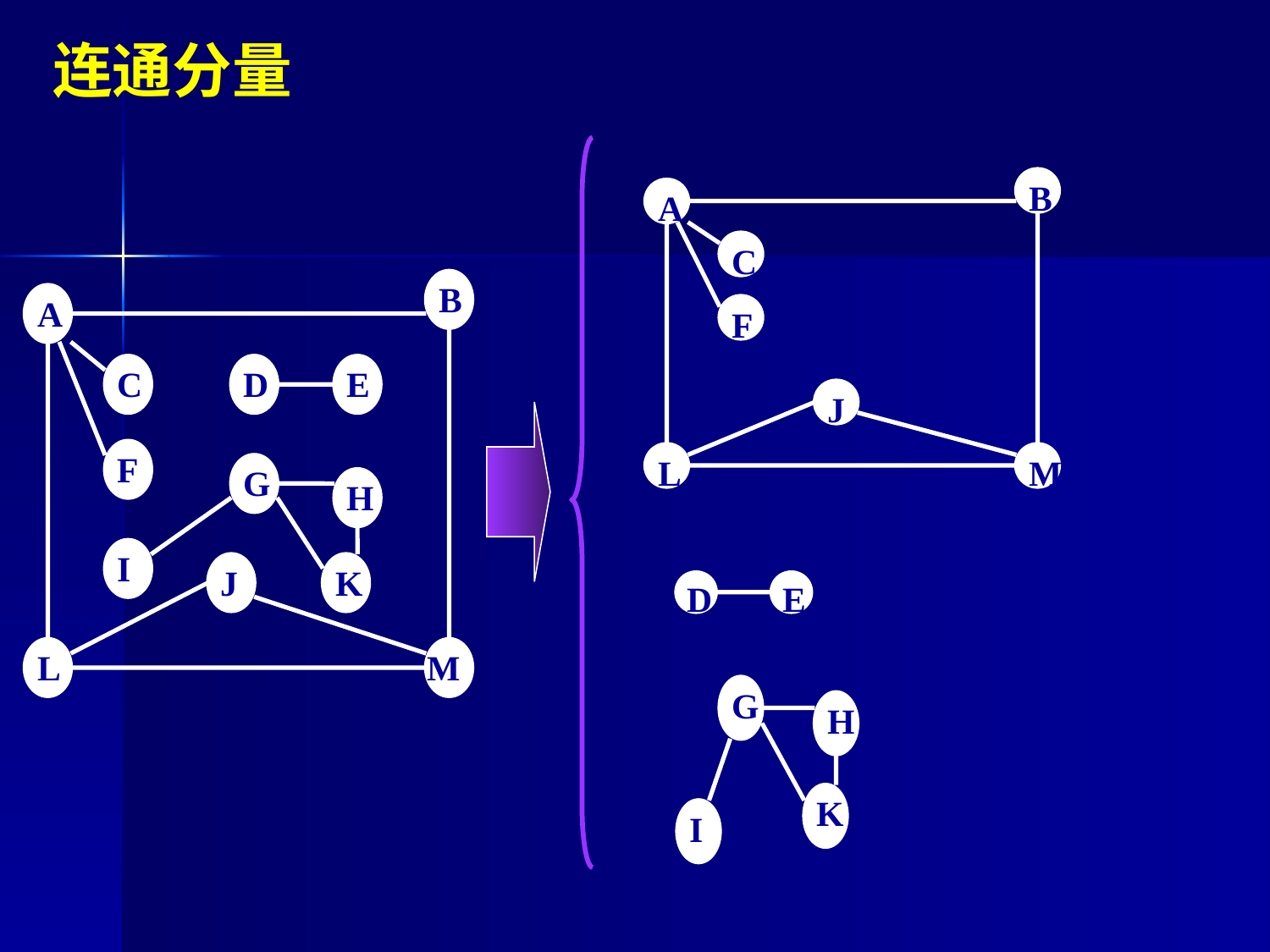

# 连通分量

B

A

C

F

J

L

M

B

A

C

D

E

F

G

H

I

J

K

L
M

D

E

G

H

K

I